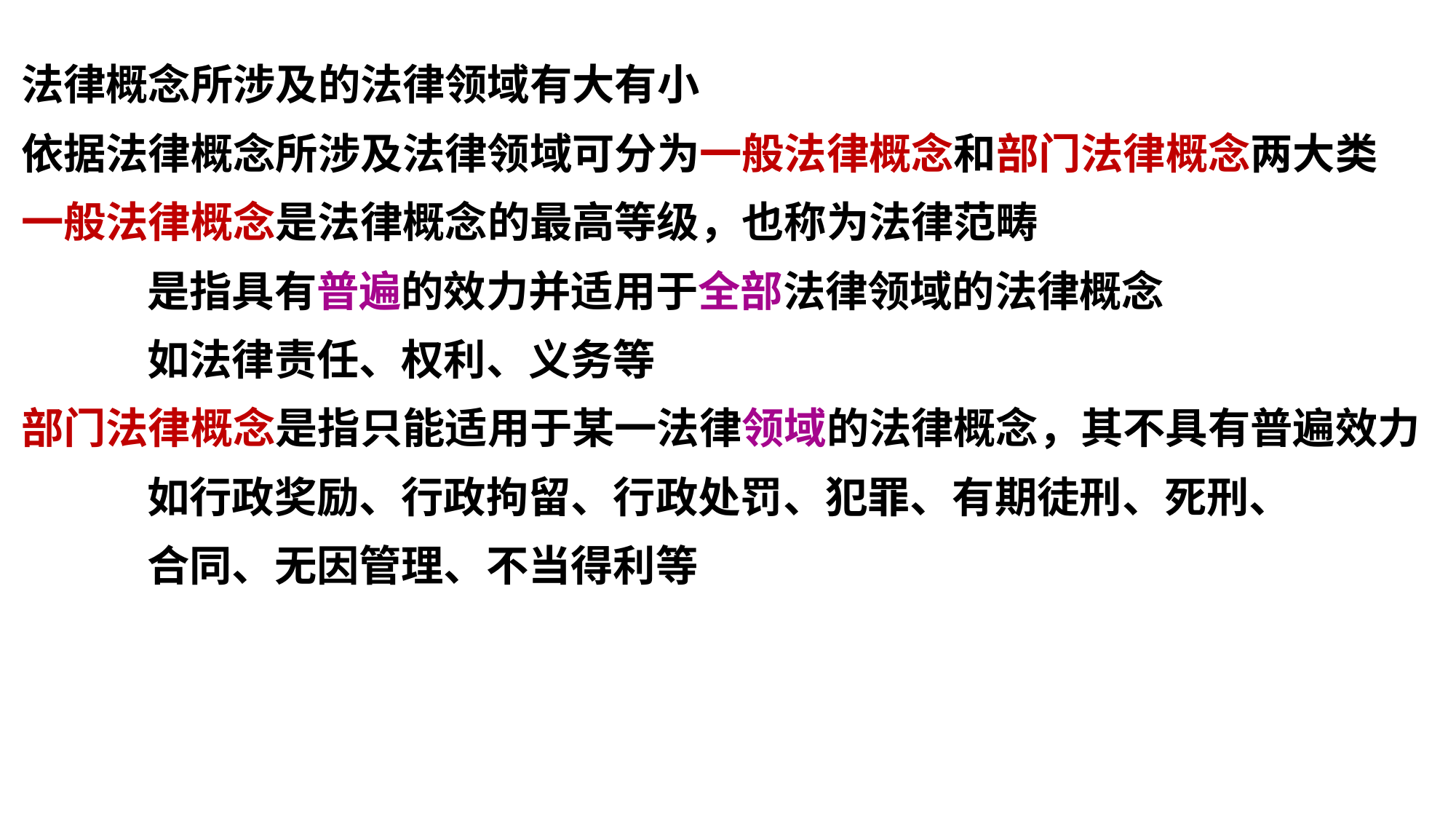

法律概念所涉及的法律领域有大有小
依据法律概念所涉及法律领域可分为一般法律概念和部门法律概念两大类
一般法律概念是法律概念的最高等级，也称为法律范畴
            是指具有普遍的效力并适用于全部法律领域的法律概念
            如法律责任、权利、义务等
部门法律概念是指只能适用于某一法律领域的法律概念，其不具有普遍效力
            如行政奖励、行政拘留、行政处罚、犯罪、有期徒刑、死刑、
            合同、无因管理、不当得利等